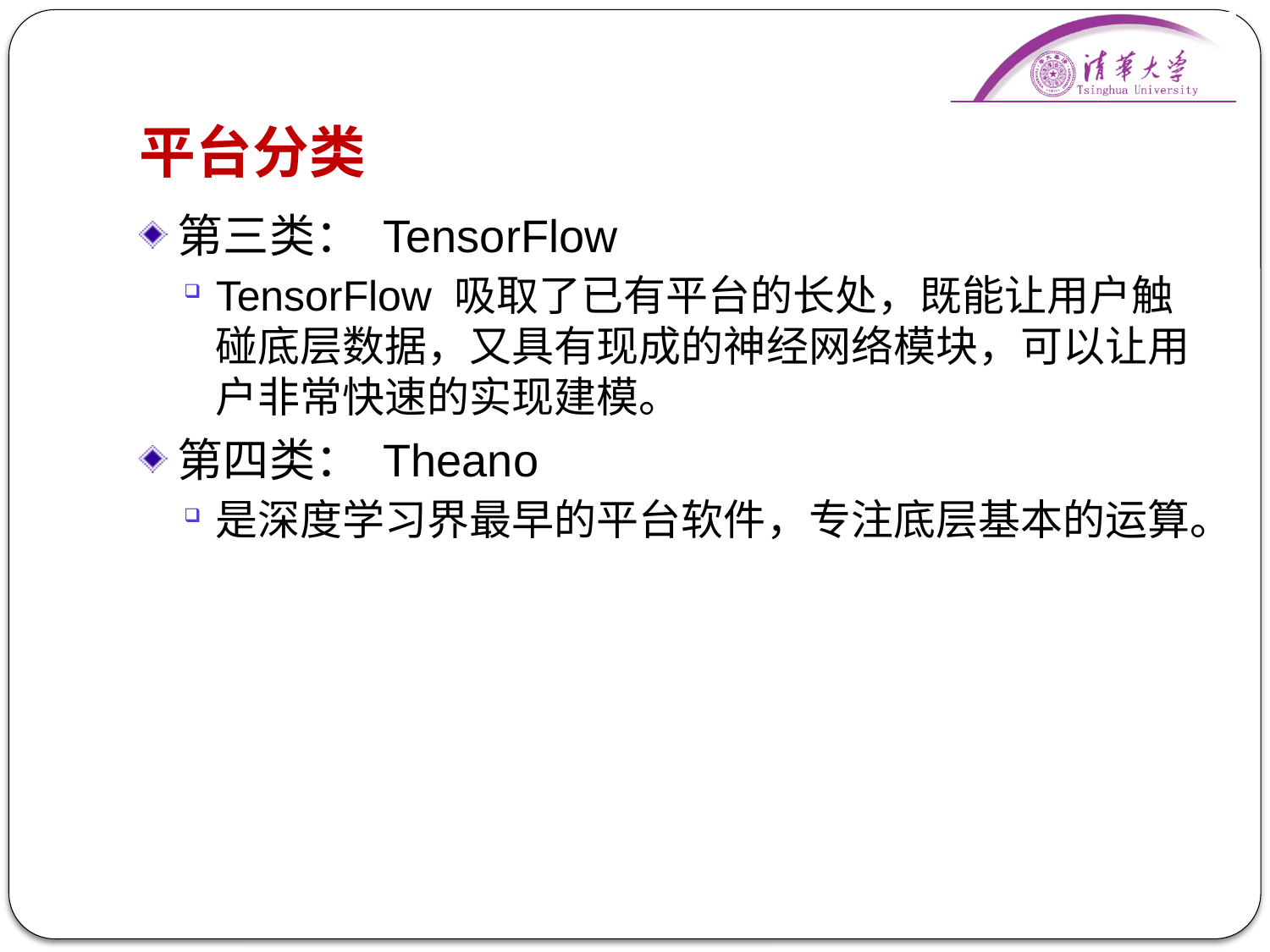

# 平台分类
第三类： TensorFlow
TensorFlow 吸取了已有平台的长处，既能让用户触碰底层数据，又具有现成的神经网络模块，可以让用户非常快速的实现建模。
第四类： Theano
是深度学习界最早的平台软件，专注底层基本的运算。